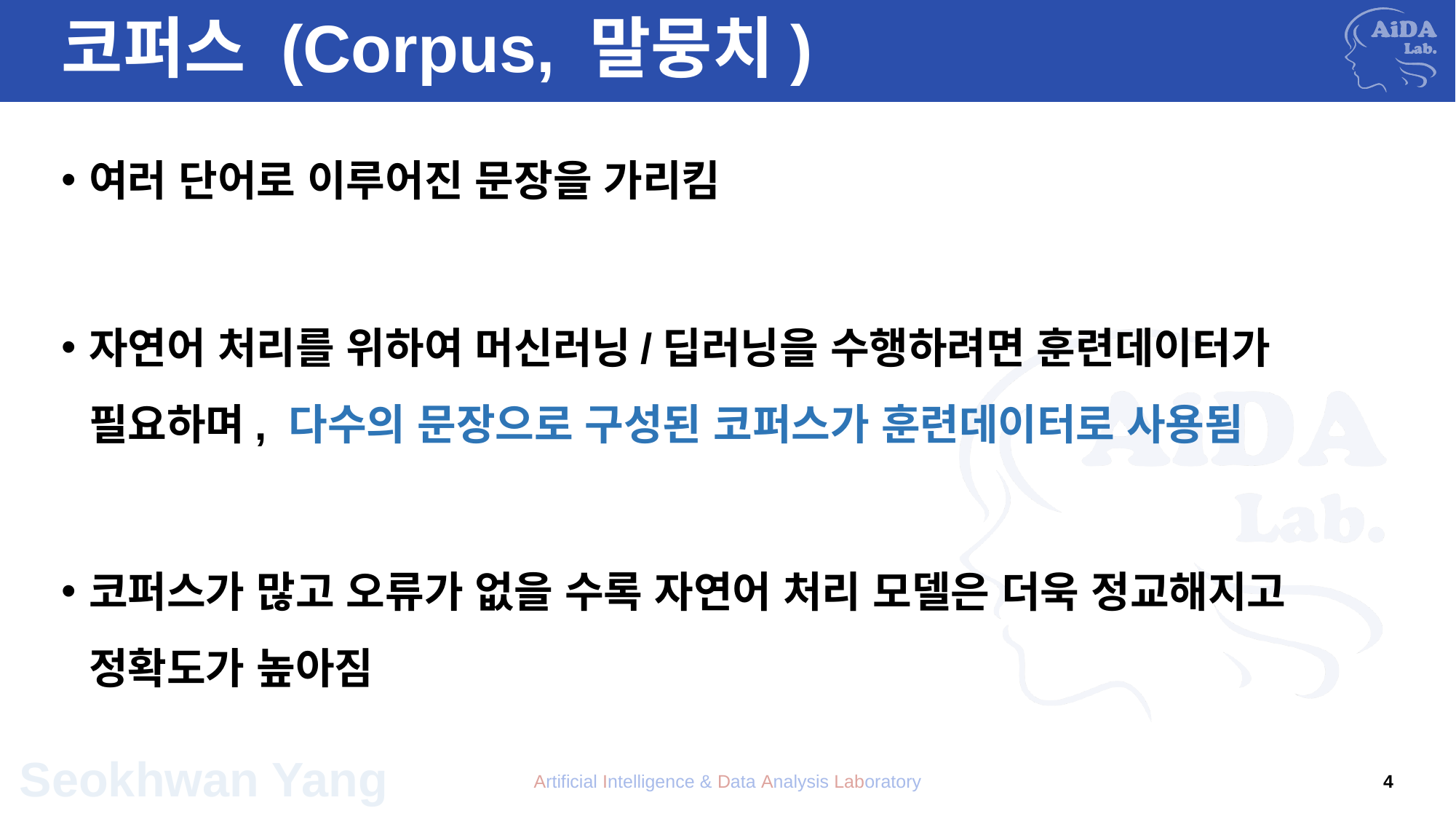

# 코퍼스 (Corpus, 말뭉치)
여러 단어로 이루어진 문장을 가리킴

자연어 처리를 위하여 머신러닝/딥러닝을 수행하려면 훈련데이터가 필요하며, 다수의 문장으로 구성된 코퍼스가 훈련데이터로 사용됨

코퍼스가 많고 오류가 없을 수록 자연어 처리 모델은 더욱 정교해지고 정확도가 높아짐
Artificial Intelligence & Data Analysis Laboratory
4